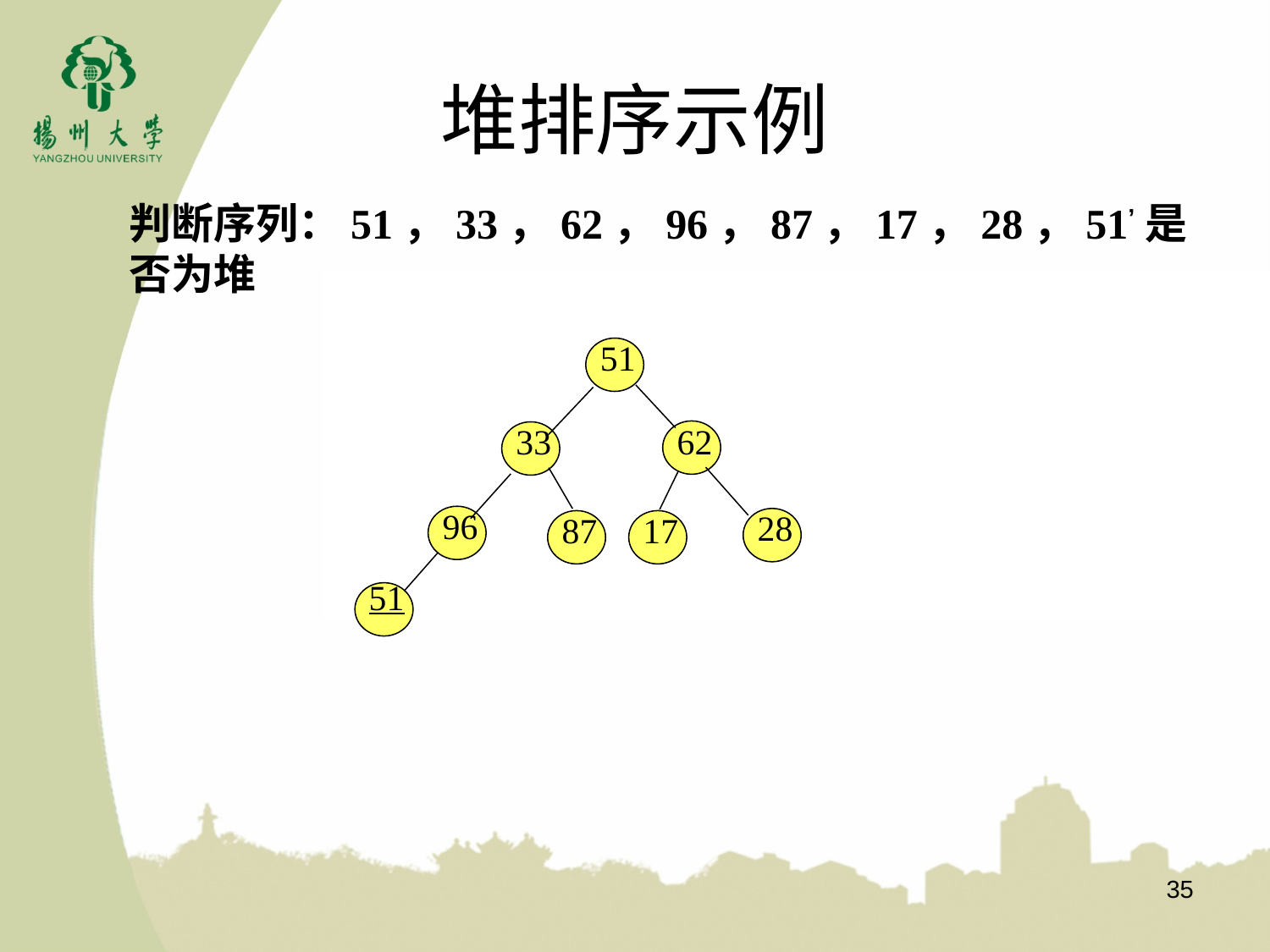

# 堆排序示例
判断序列：51，33，62，96，87，17，28，51’是否为堆
51

62
33

96

28

87
17

51

35